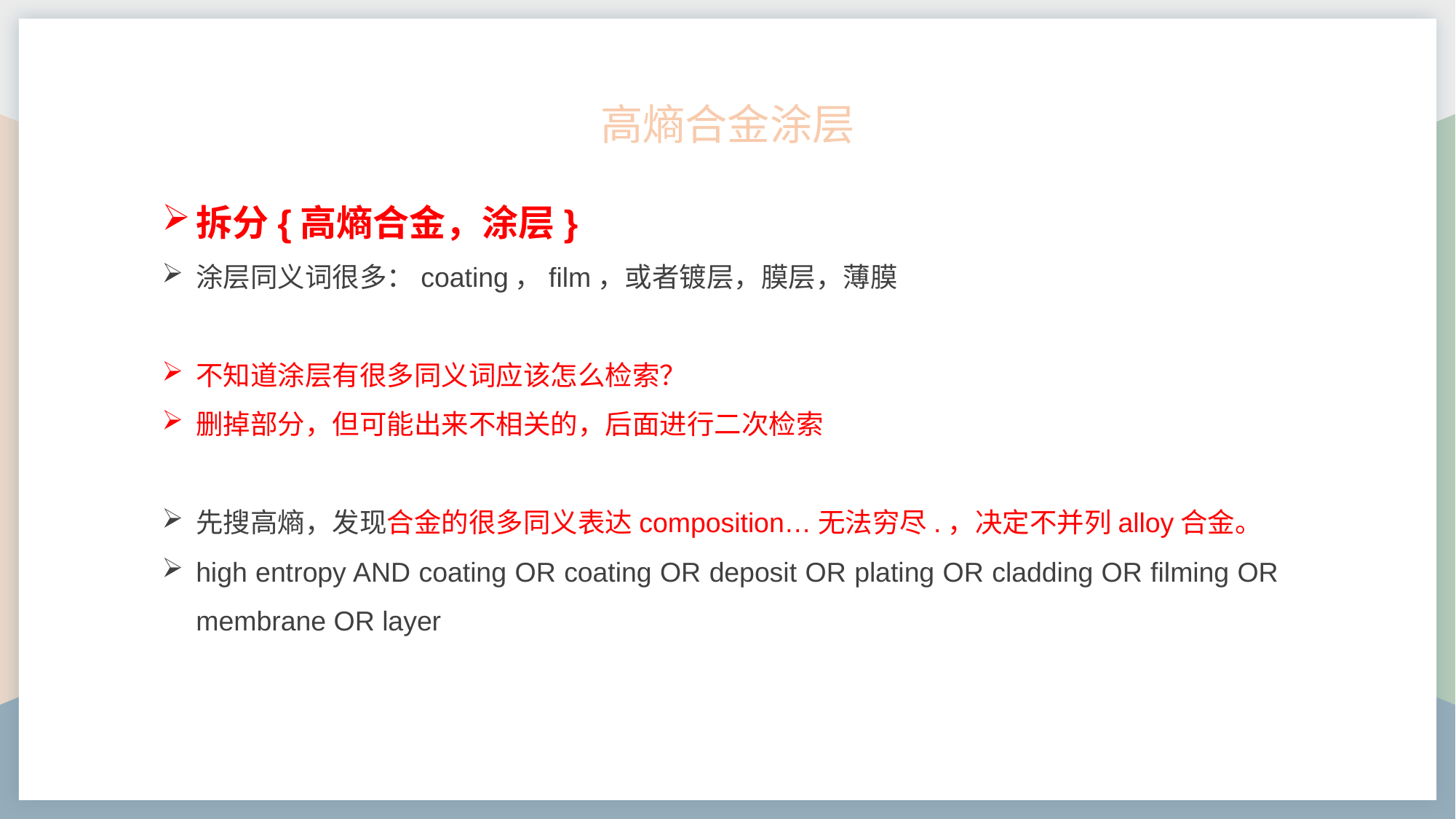

高熵合金涂层

拆分{高熵合金，涂层}
涂层同义词很多：coating，film，或者镀层，膜层，薄膜

不知道涂层有很多同义词应该怎么检索？
删掉部分，但可能出来不相关的，后面进行二次检索

先搜高熵，发现合金的很多同义表达composition…无法穷尽.，决定不并列alloy合金。
high entropy AND coating OR coating OR deposit OR plating OR cladding OR filming OR membrane OR layer